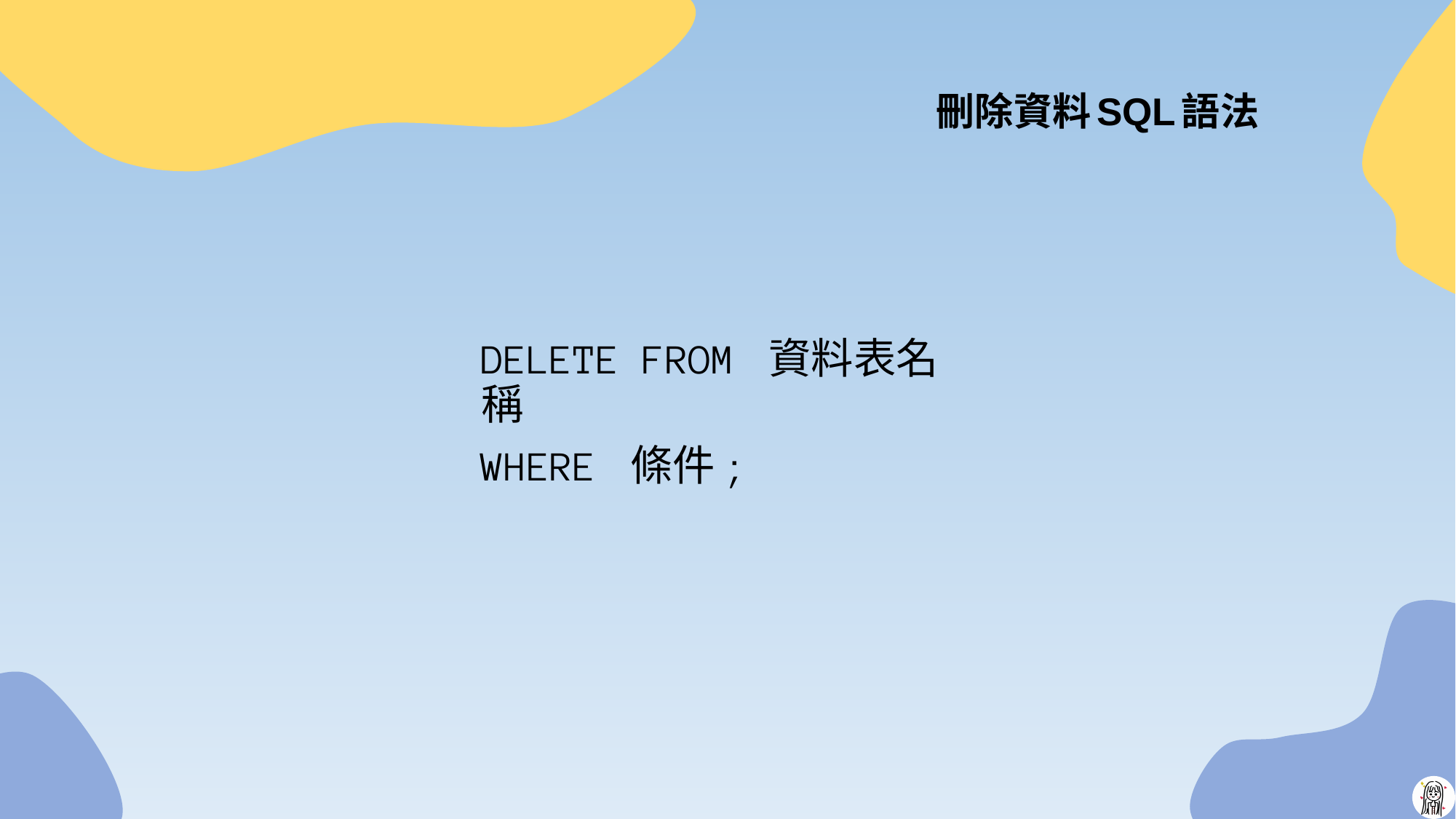

# 刪除資料SQL語法
DELETE FROM 資料表名稱
WHERE 條件;
9